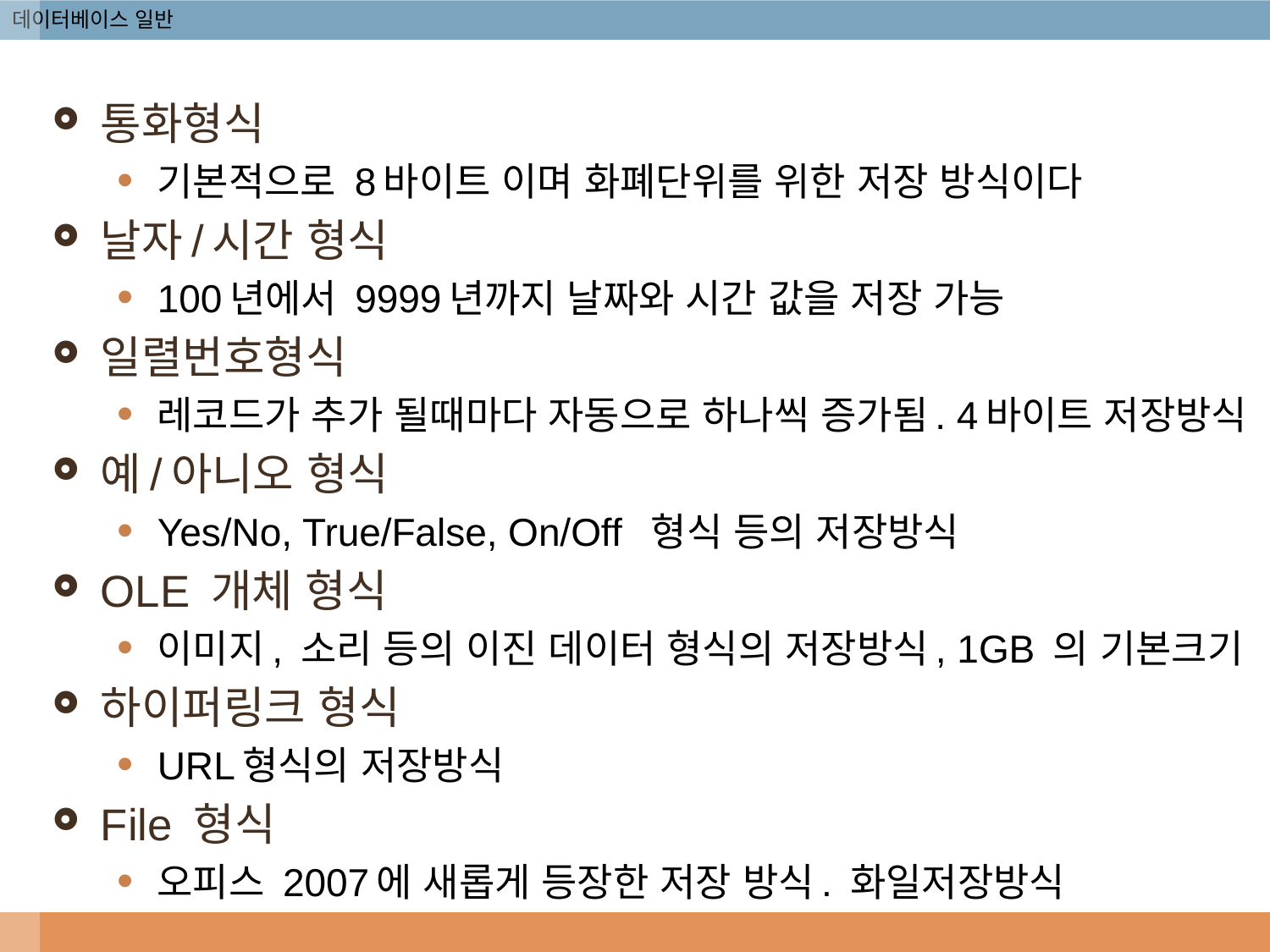

통화형식
기본적으로 8바이트 이며 화폐단위를 위한 저장 방식이다
날자/시간 형식
100년에서 9999년까지 날짜와 시간 값을 저장 가능
일렬번호형식
레코드가 추가 될때마다 자동으로 하나씩 증가됨. 4바이트 저장방식
예/아니오 형식
Yes/No, True/False, On/Off  형식 등의 저장방식
OLE 개체 형식
이미지, 소리 등의 이진 데이터 형식의 저장방식, 1GB 의 기본크기
하이퍼링크 형식
URL형식의 저장방식
File 형식
오피스 2007에 새롭게 등장한 저장 방식. 화일저장방식